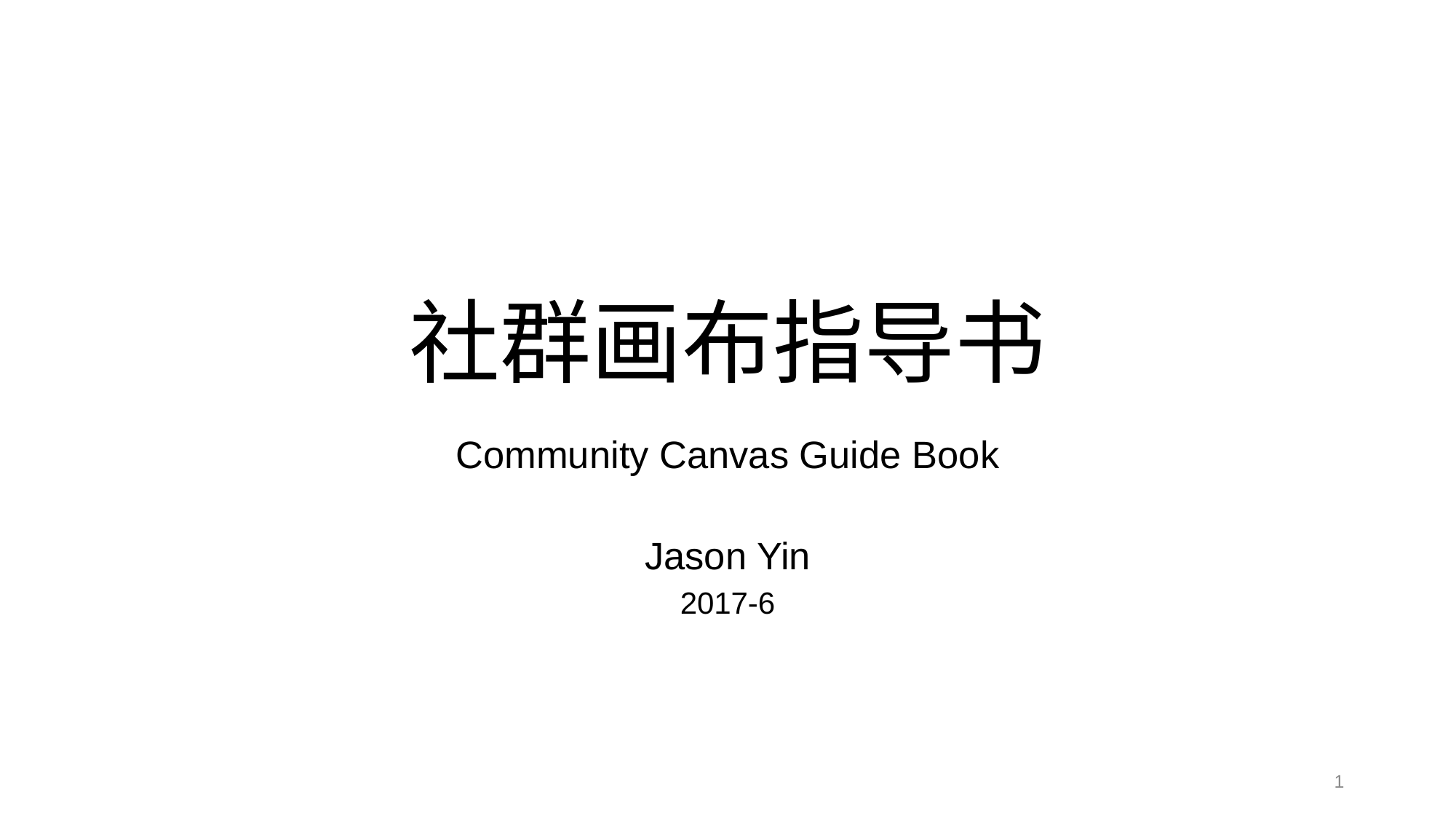

# 社群画布指导书
Community Canvas Guide Book

Jason Yin
2017-6
1